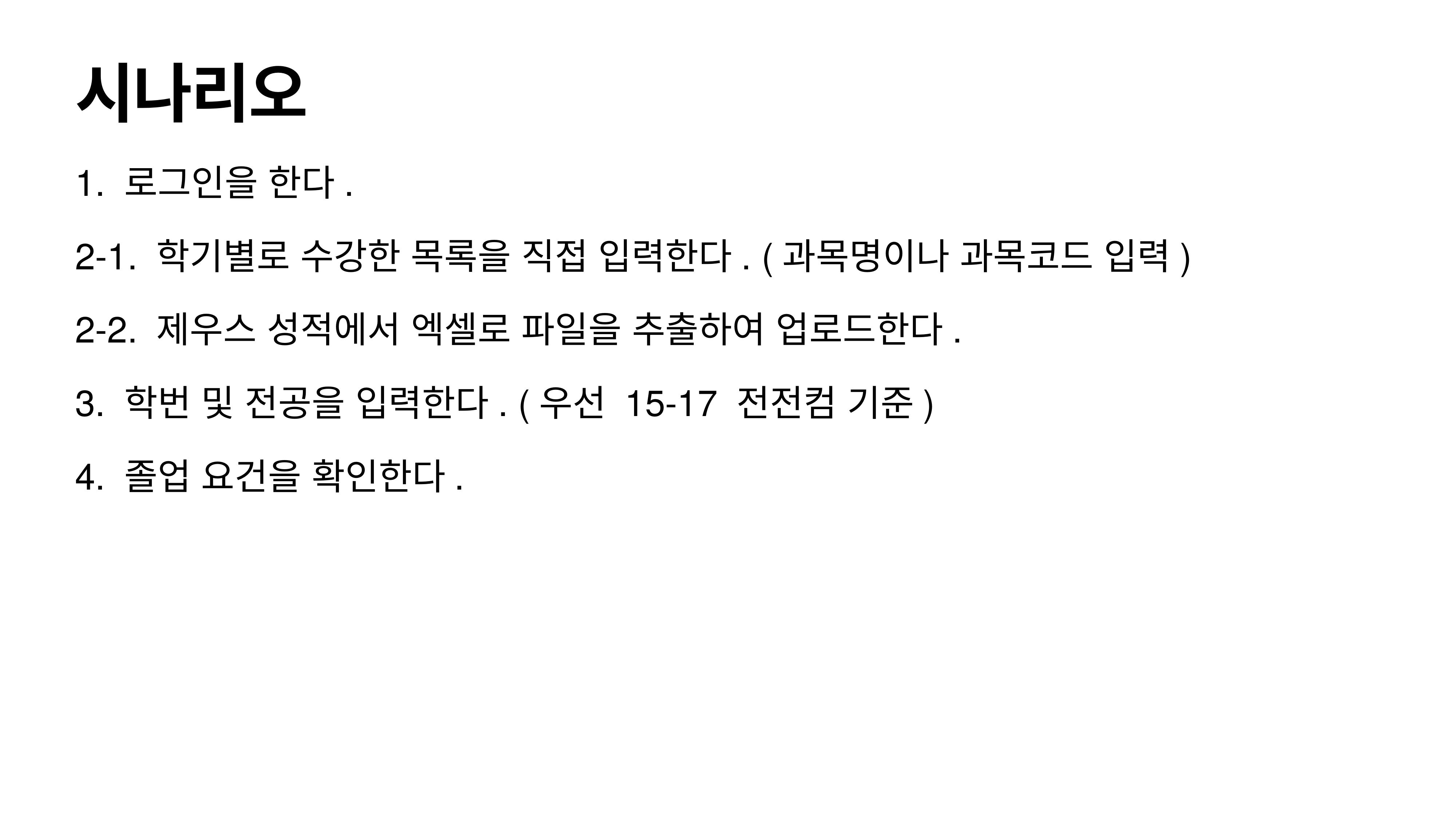

# 시나리오
1. 로그인을 한다.
2-1. 학기별로 수강한 목록을 직접 입력한다. (과목명이나 과목코드 입력)
2-2. 제우스 성적에서 엑셀로 파일을 추출하여 업로드한다.
3. 학번 및 전공을 입력한다. (우선 15-17 전전컴 기준)
4. 졸업 요건을 확인한다.